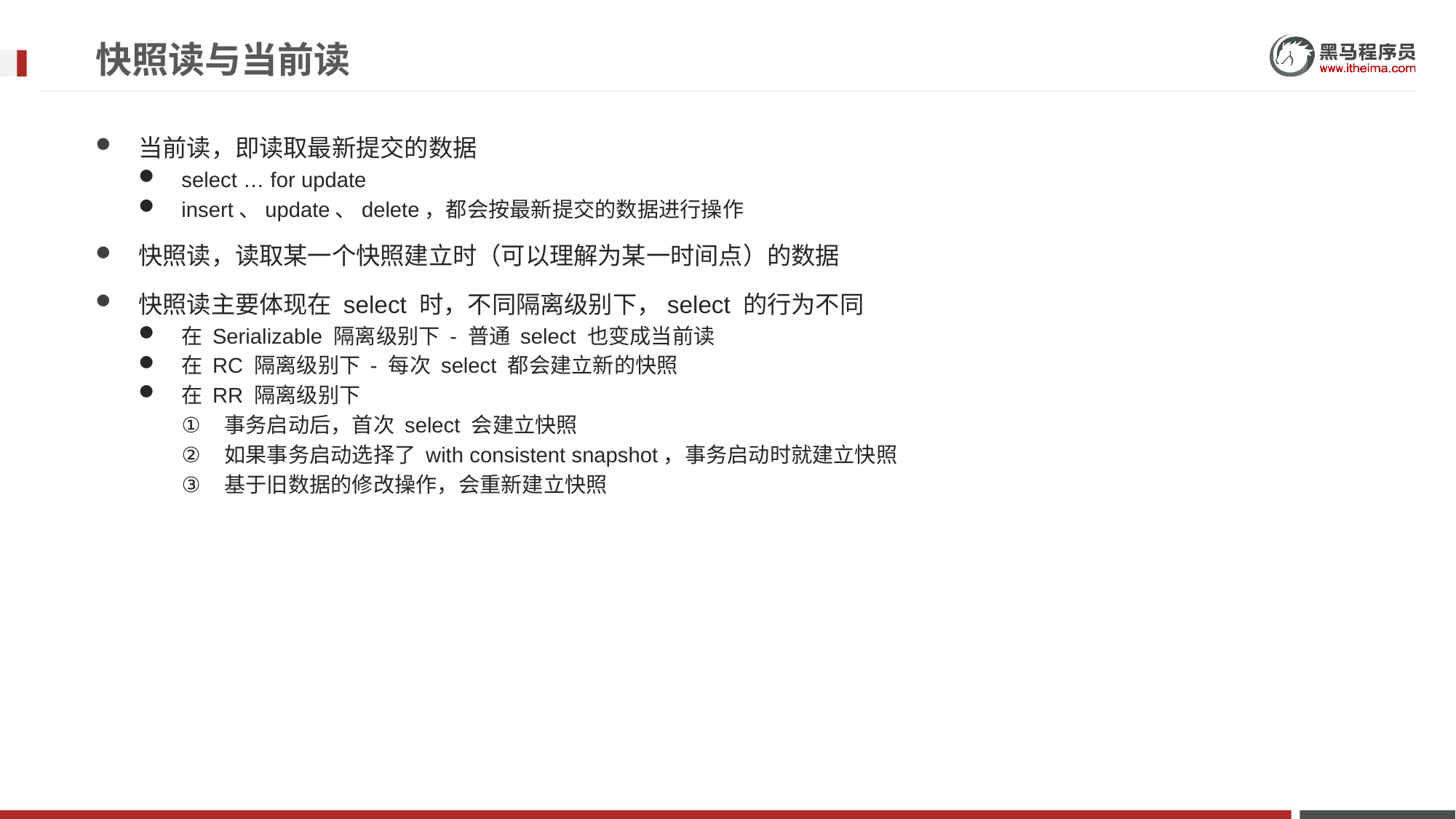

# 快照读与当前读
当前读，即读取最新提交的数据
select … for update
insert、update、delete，都会按最新提交的数据进行操作
快照读，读取某一个快照建立时（可以理解为某一时间点）的数据
快照读主要体现在 select 时，不同隔离级别下，select 的行为不同
在 Serializable 隔离级别下 - 普通 select 也变成当前读
在 RC 隔离级别下 - 每次 select 都会建立新的快照
在 RR 隔离级别下
事务启动后，首次 select 会建立快照
如果事务启动选择了 with consistent snapshot，事务启动时就建立快照
基于旧数据的修改操作，会重新建立快照